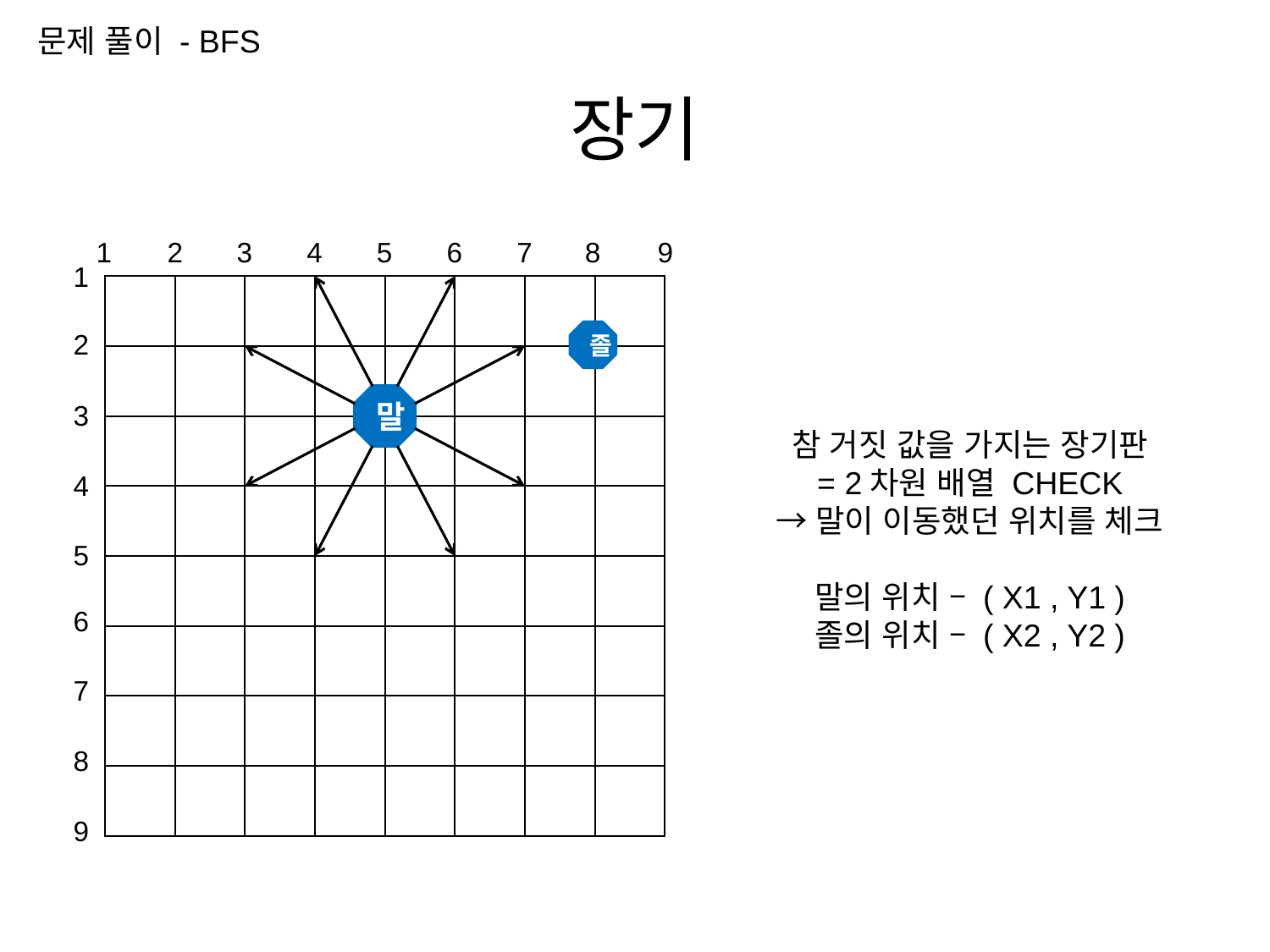

문제 풀이 - BFS
# 장기
1
2
3
4
5
6
7
8
9
1
2
3
4
5
6
7
8
9
|  |  |  |  |  |  |  |  |
| --- | --- | --- | --- | --- | --- | --- | --- |
|  |  |  |  |  |  |  |  |
|  |  |  |  |  |  |  |  |
|  |  |  |  |  |  |  |  |
|  |  |  |  |  |  |  |  |
|  |  |  |  |  |  |  |  |
|  |  |  |  |  |  |  |  |
|  |  |  |  |  |  |  |  |
졸
말
참 거짓 값을 가지는 장기판
= 2차원 배열 CHECK
→말이 이동했던 위치를 체크

말의 위치 – ( X1 , Y1 )
졸의 위치 – ( X2 , Y2 )